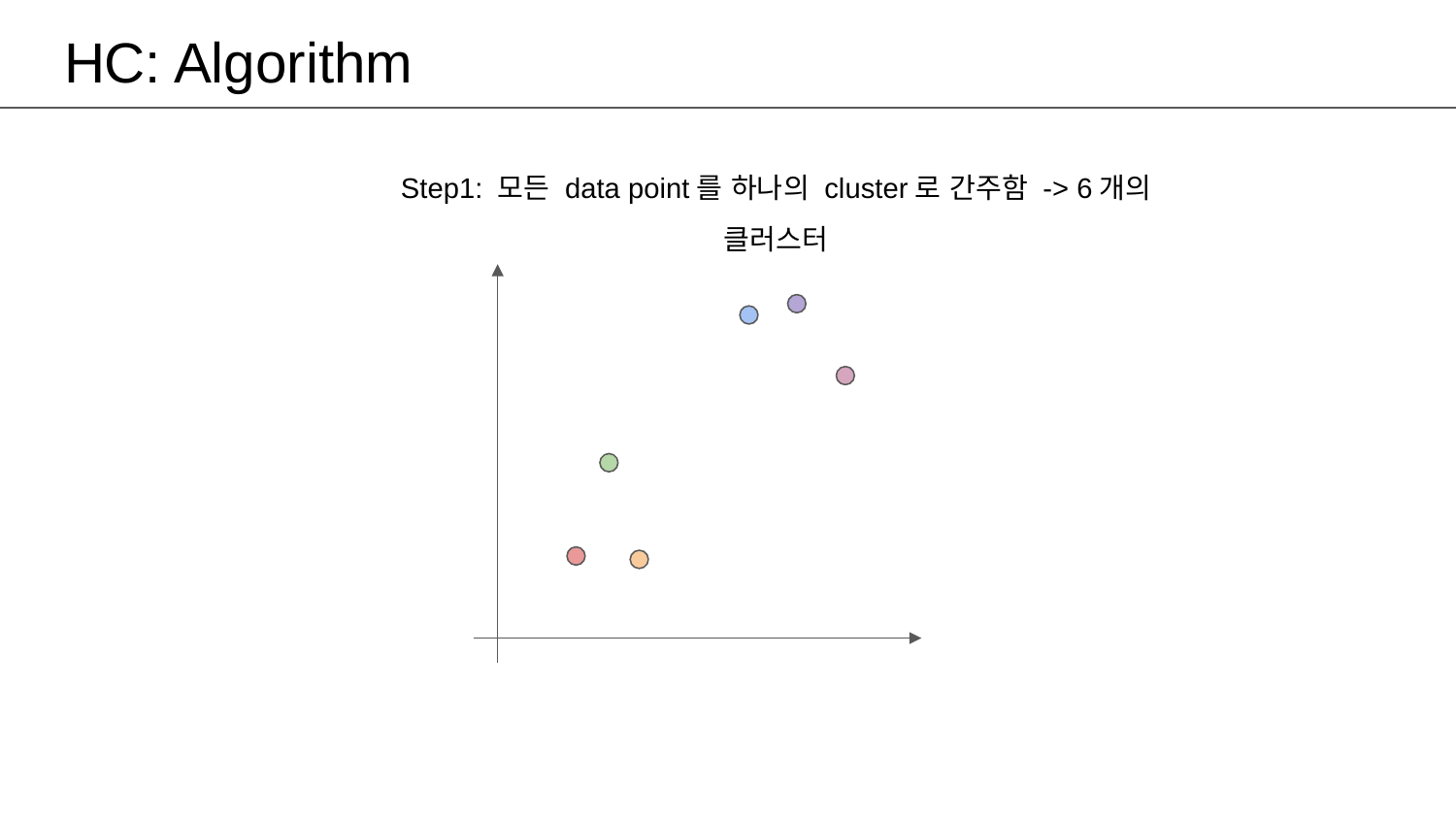

# HC: Algorithm
Step1: 모든 data point를 하나의 cluster로 간주함 -> 6개의 클러스터